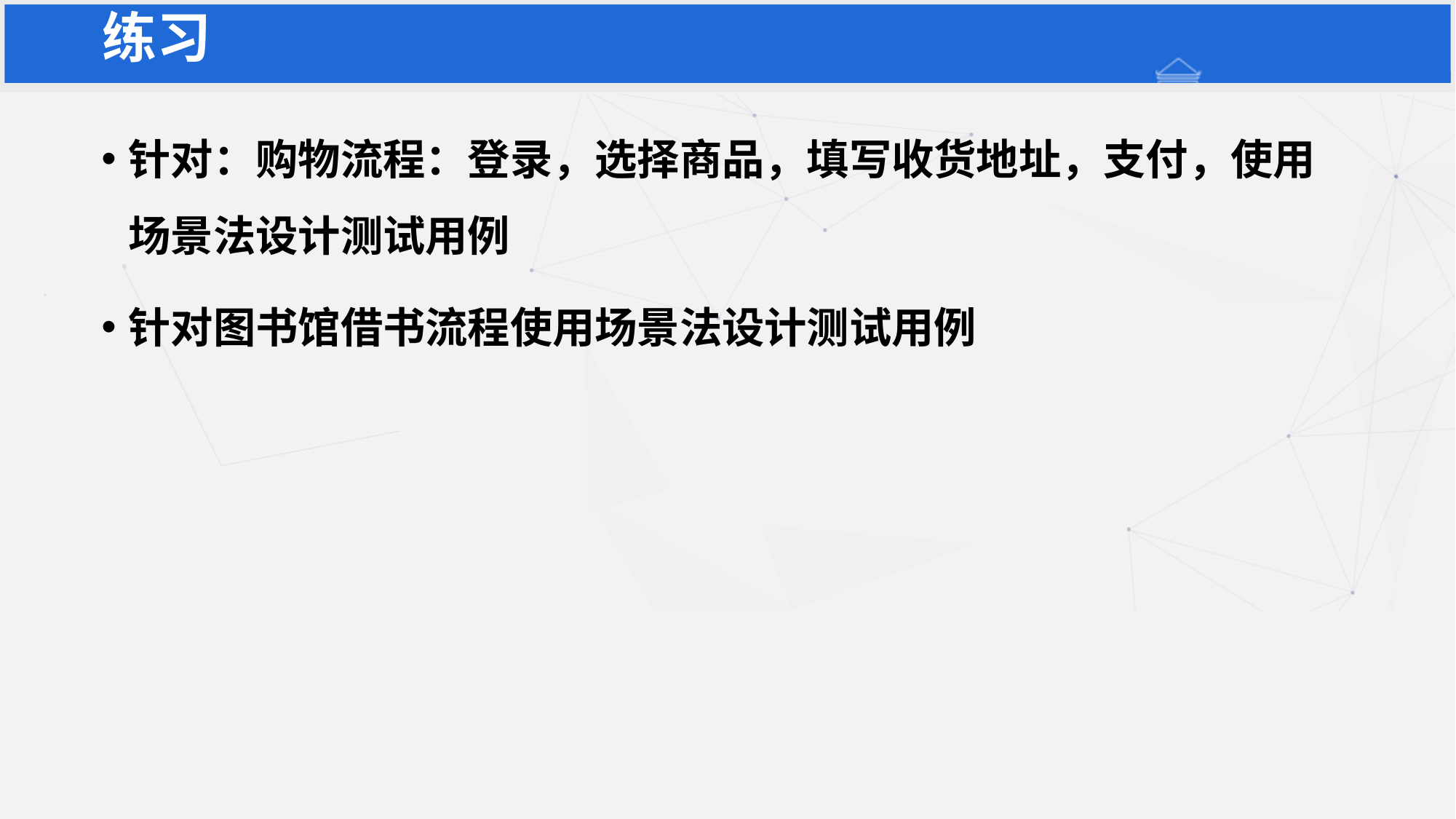

# 练习
针对：购物流程：登录，选择商品，填写收货地址，支付，使用场景法设计测试用例
针对图书馆借书流程使用场景法设计测试用例